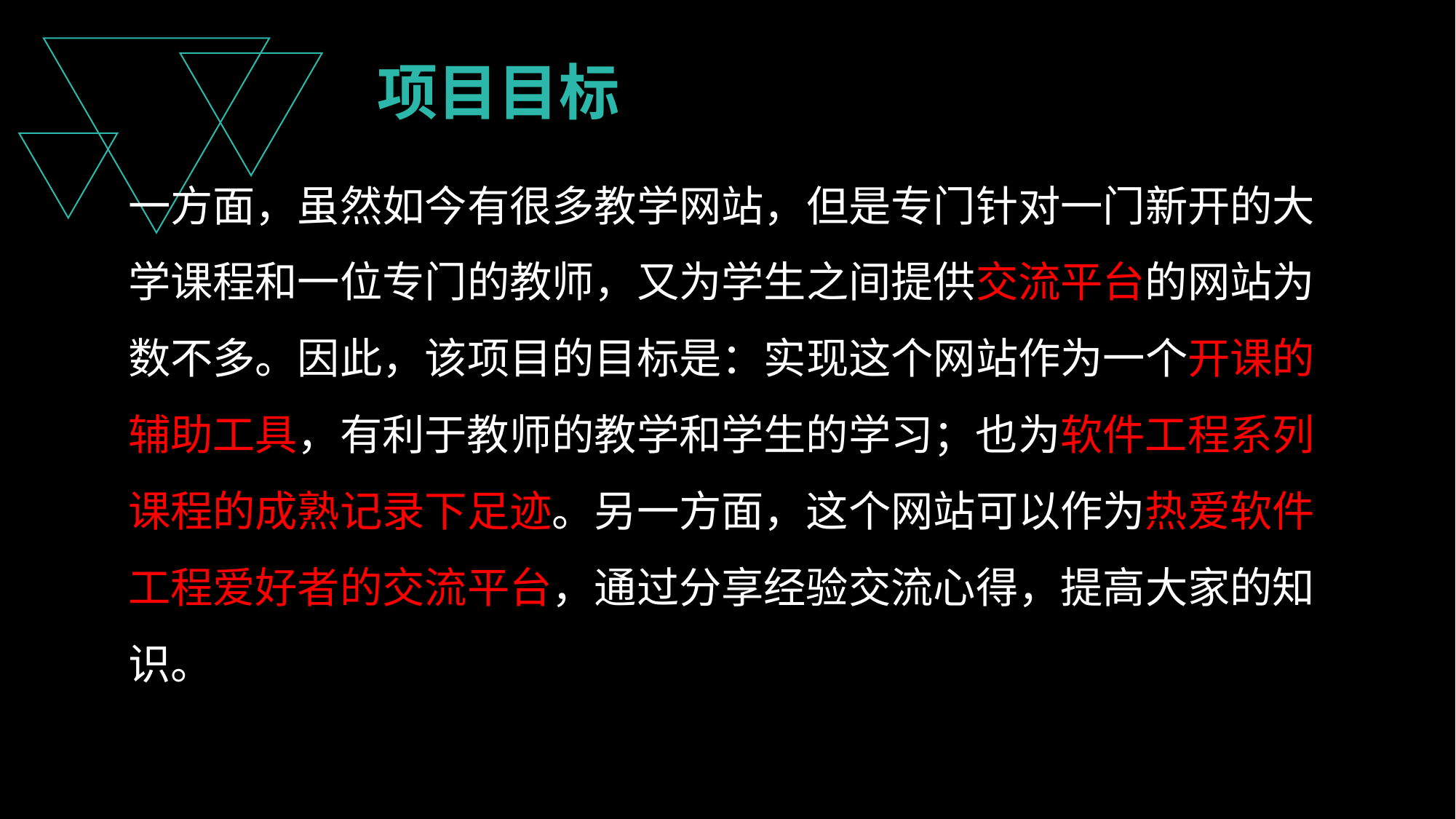

项目目标

一方面，虽然如今有很多教学网站，但是专门针对一门新开的大学课程和一位专门的教师，又为学生之间提供交流平台的网站为数不多。因此，该项目的目标是：实现这个网站作为一个开课的辅助工具，有利于教师的教学和学生的学习；也为软件工程系列课程的成熟记录下足迹。另一方面，这个网站可以作为热爱软件工程爱好者的交流平台，通过分享经验交流心得，提高大家的知识。